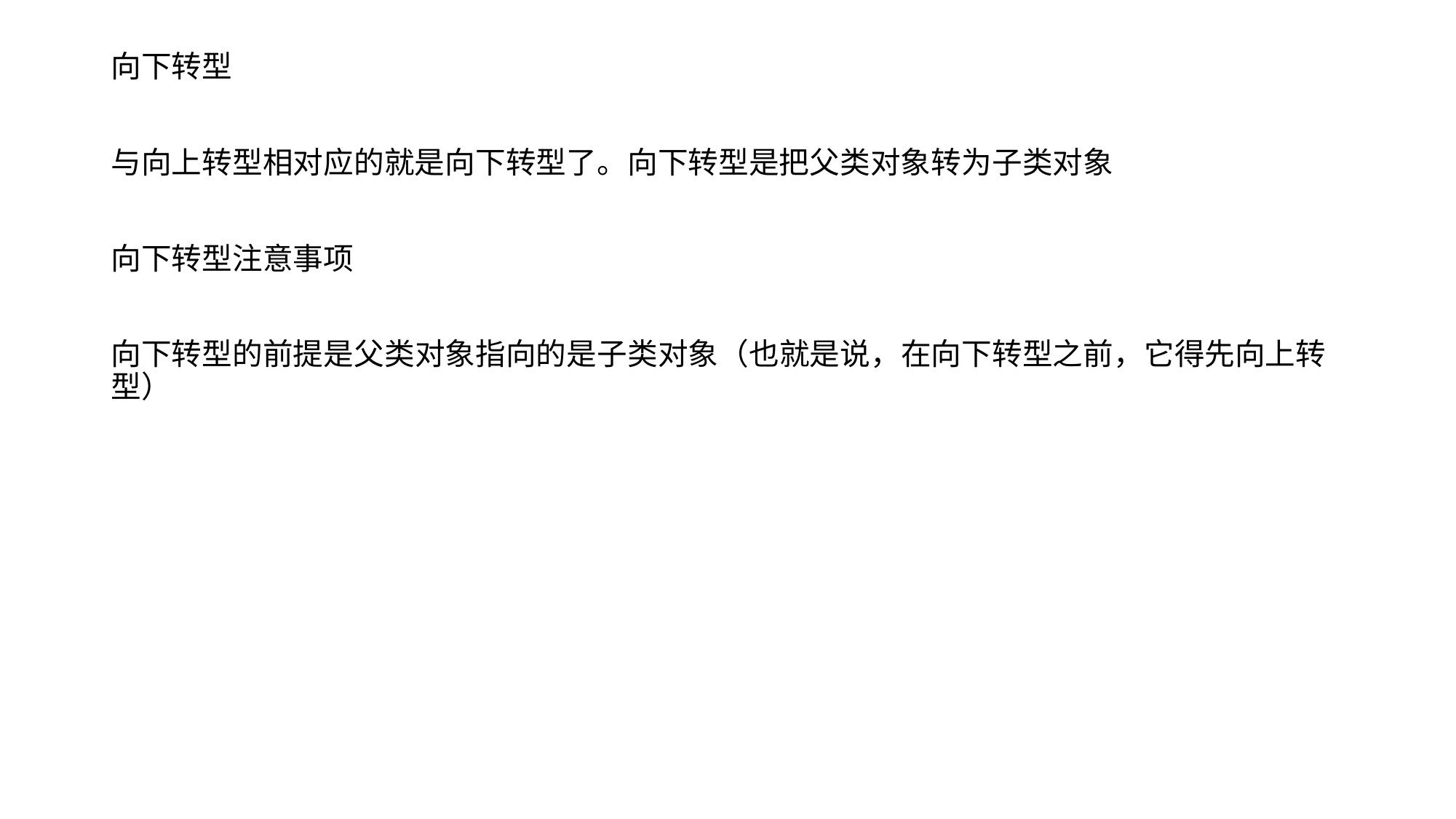

向下转型

与向上转型相对应的就是向下转型了。向下转型是把父类对象转为子类对象

向下转型注意事项

向下转型的前提是父类对象指向的是子类对象（也就是说，在向下转型之前，它得先向上转型）